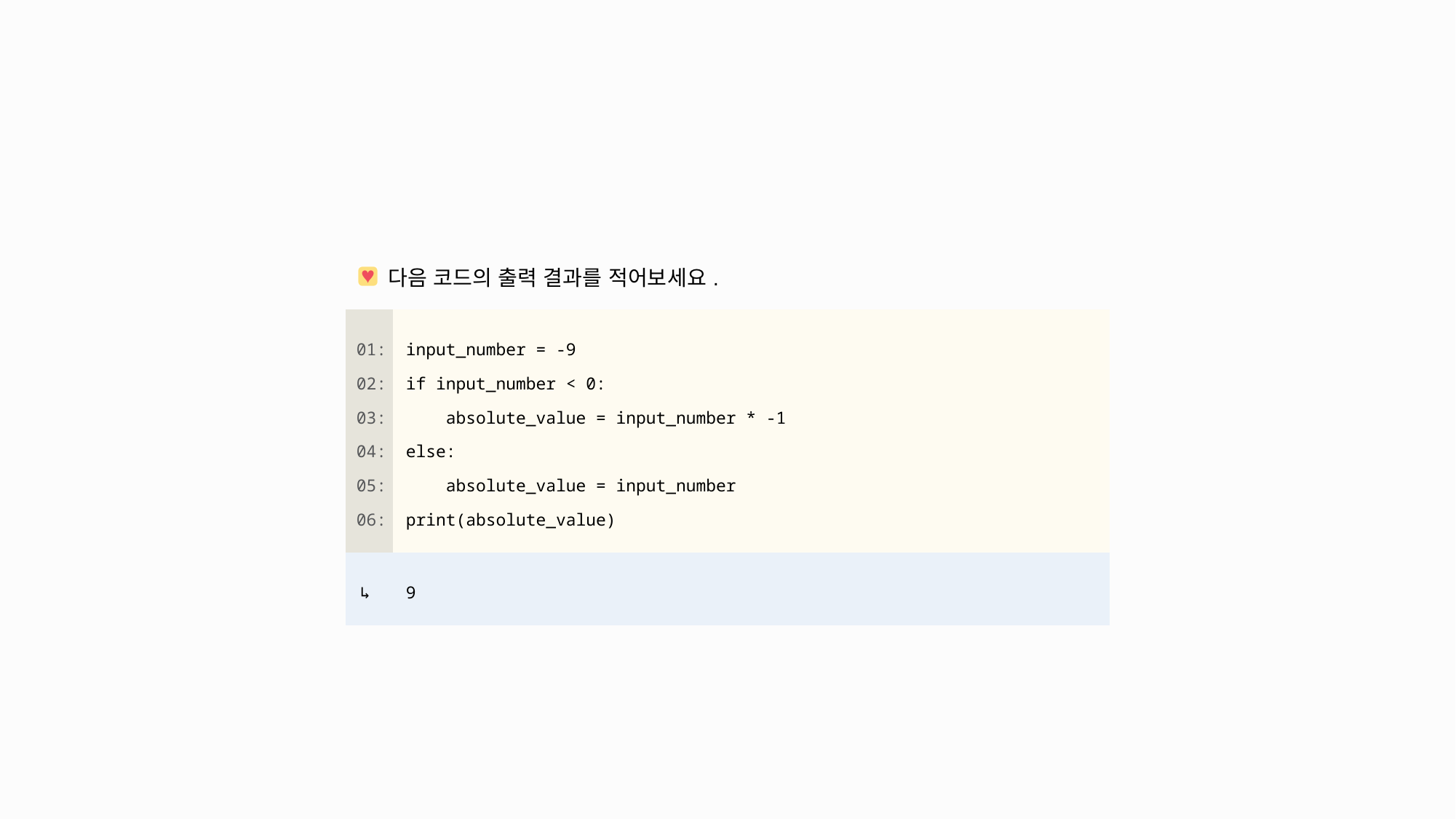

| 다음 코드의 출력 결과를 적어보세요. |  |
| --- | --- |
| 01: 02: 03: 04: 05: 06: | input\_number = -9 if input\_number < 0: absolute\_value = input\_number \* -1 else: absolute\_value = input\_number print(absolute\_value) |
| ↳ | 9 |